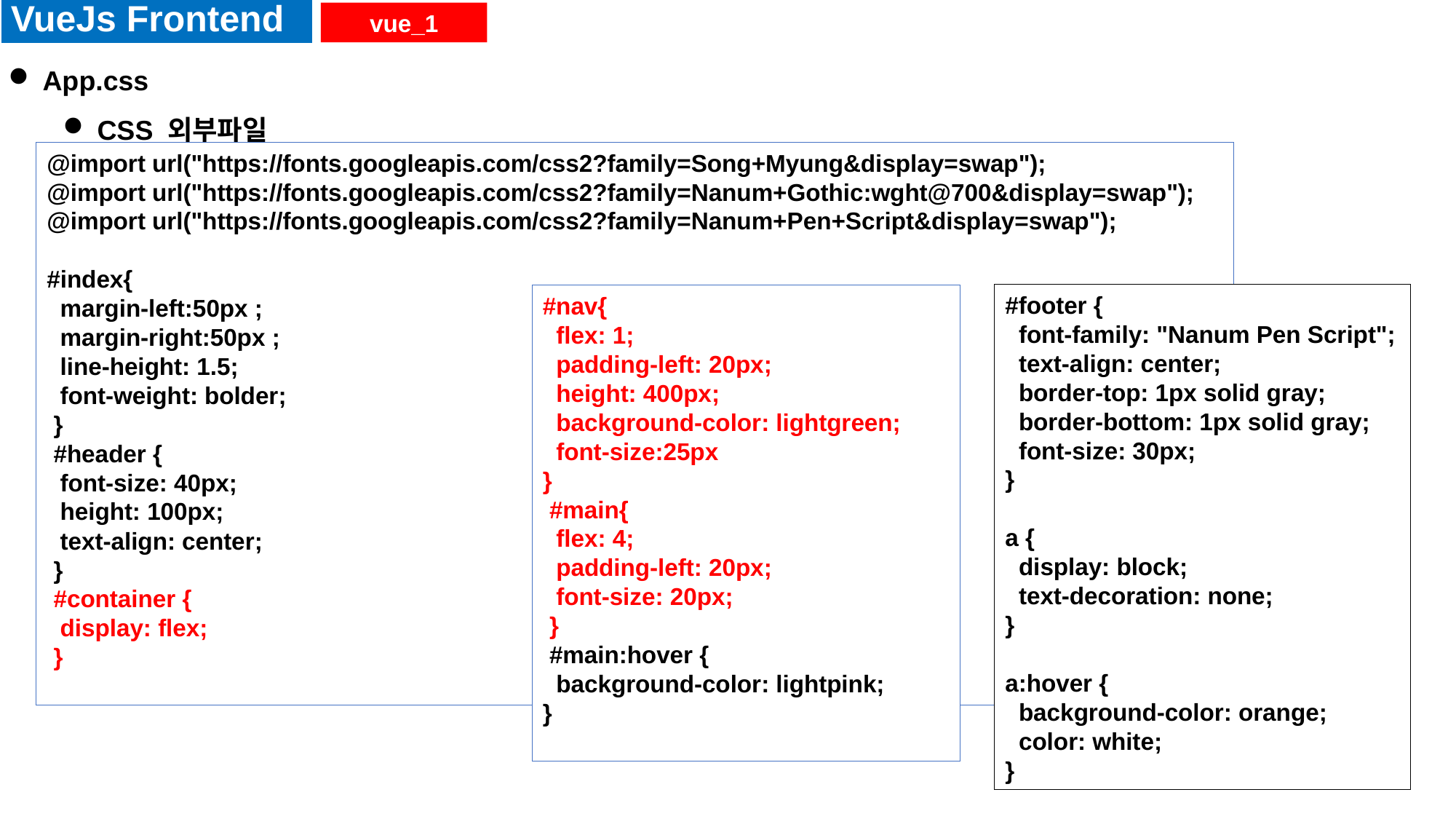

VueJs Frontend
vue_1
App.css
CSS 외부파일
@import url("https://fonts.googleapis.com/css2?family=Song+Myung&display=swap");
@import url("https://fonts.googleapis.com/css2?family=Nanum+Gothic:wght@700&display=swap");
@import url("https://fonts.googleapis.com/css2?family=Nanum+Pen+Script&display=swap");
#index{
  margin-left:50px ;
  margin-right:50px ;
  line-height: 1.5;
  font-weight: bolder;
 }
 #header {
  font-size: 40px;
  height: 100px;
  text-align: center;
 }
 #container {
  display: flex;
 }

#footer {
  font-family: "Nanum Pen Script";
  text-align: center;
  border-top: 1px solid gray;
  border-bottom: 1px solid gray;
  font-size: 30px;
}
a {
  display: block;
  text-decoration: none;
}
a:hover {
  background-color: orange;
  color: white;
}
#nav{
  flex: 1;
  padding-left: 20px;
  height: 400px;
  background-color: lightgreen;
  font-size:25px
}
 #main{
  flex: 4;
  padding-left: 20px;
  font-size: 20px;
 }
 #main:hover {
  background-color: lightpink;
}